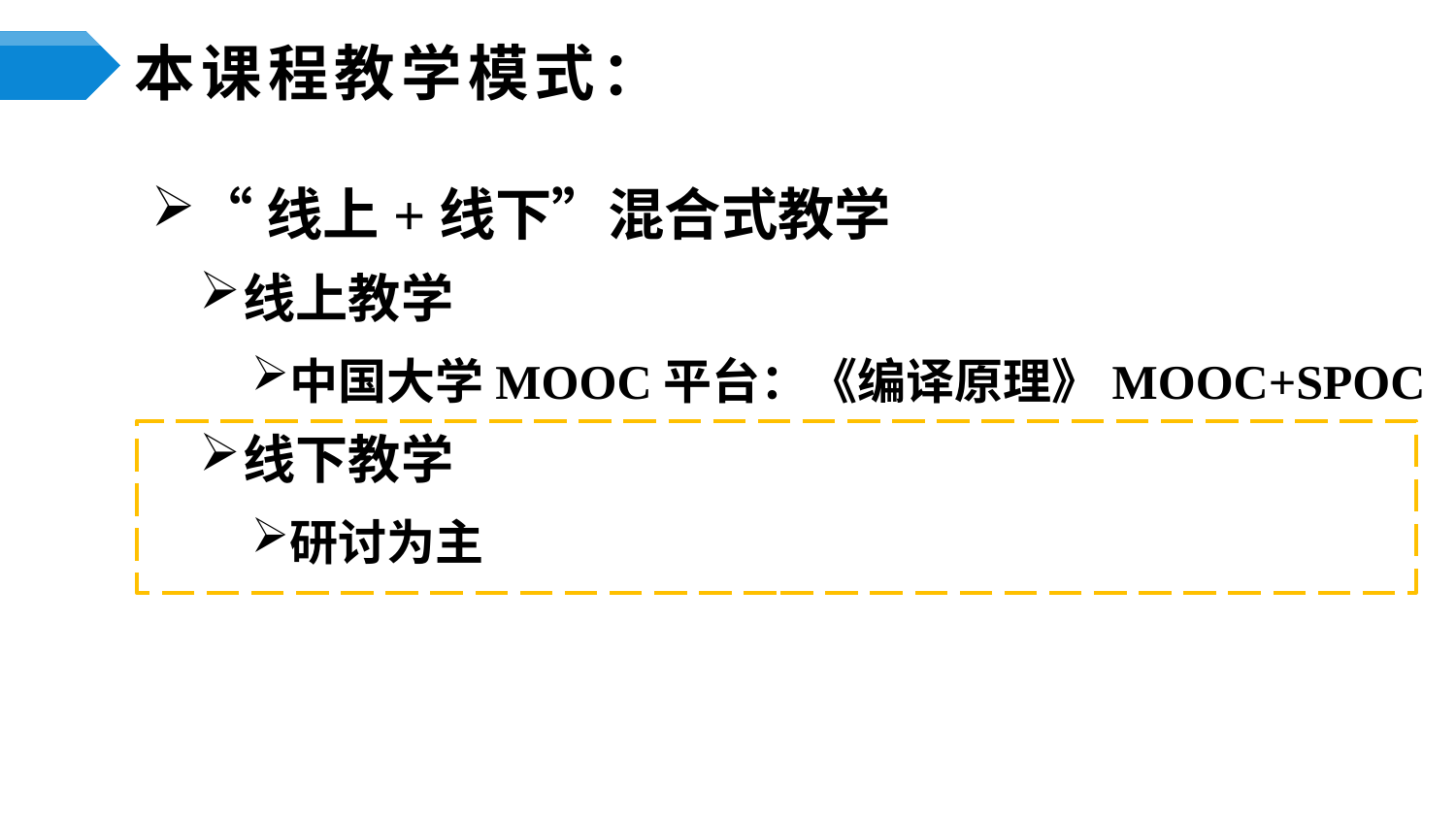

# 本课程教学模式：
“线上+线下”混合式教学
线上教学
中国大学MOOC平台：《编译原理》MOOC+SPOC
线下教学
研讨为主